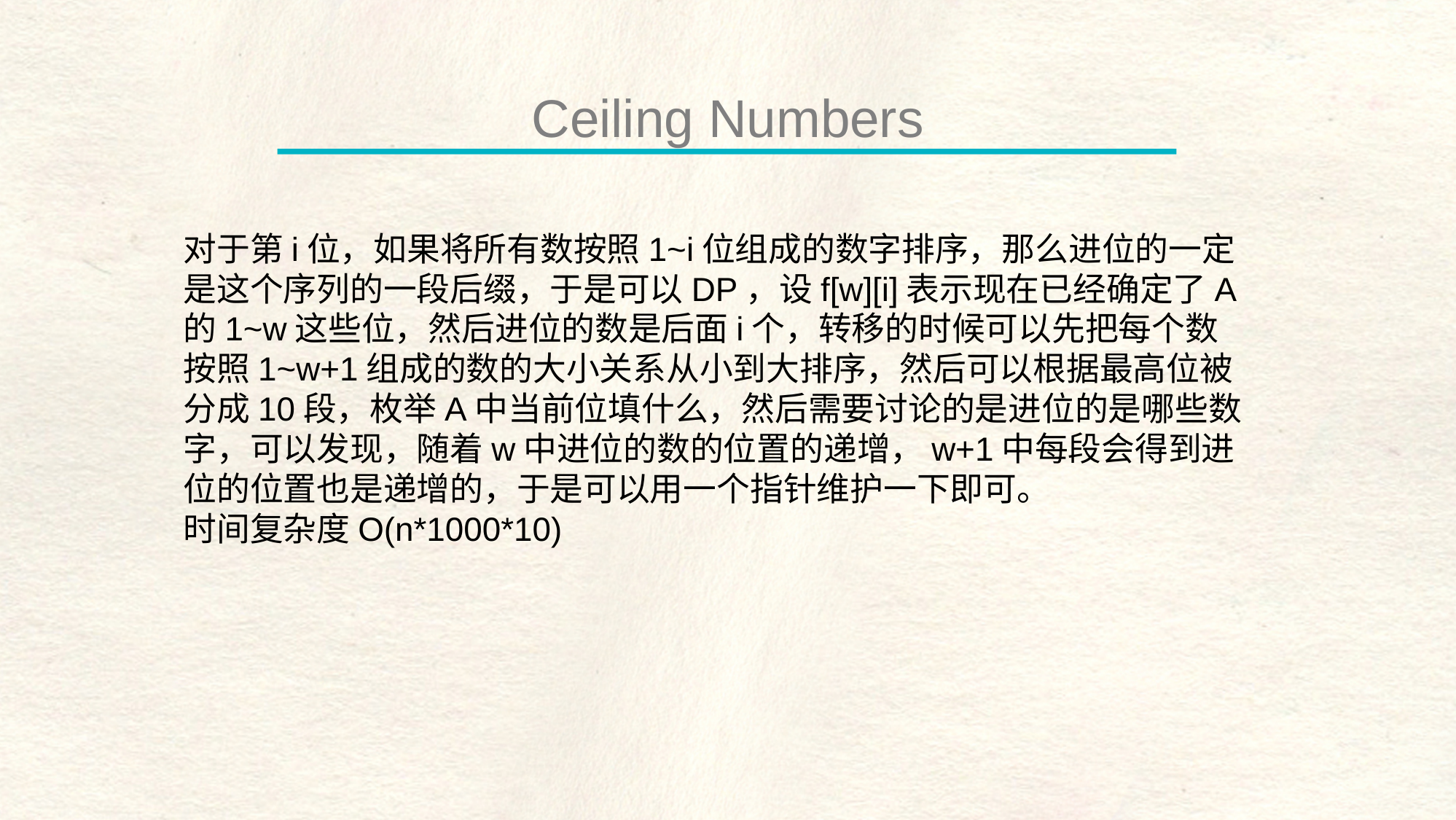

Ceiling Numbers

对于第i位，如果将所有数按照1~i位组成的数字排序，那么进位的一定是这个序列的一段后缀，于是可以DP，设f[w][i]表示现在已经确定了A的1~w这些位，然后进位的数是后面i个，转移的时候可以先把每个数按照1~w+1组成的数的大小关系从小到大排序，然后可以根据最高位被分成10段，枚举A中当前位填什么，然后需要讨论的是进位的是哪些数字，可以发现，随着w中进位的数的位置的递增，w+1中每段会得到进位的位置也是递增的，于是可以用一个指针维护一下即可。
时间复杂度O(n*1000*10)